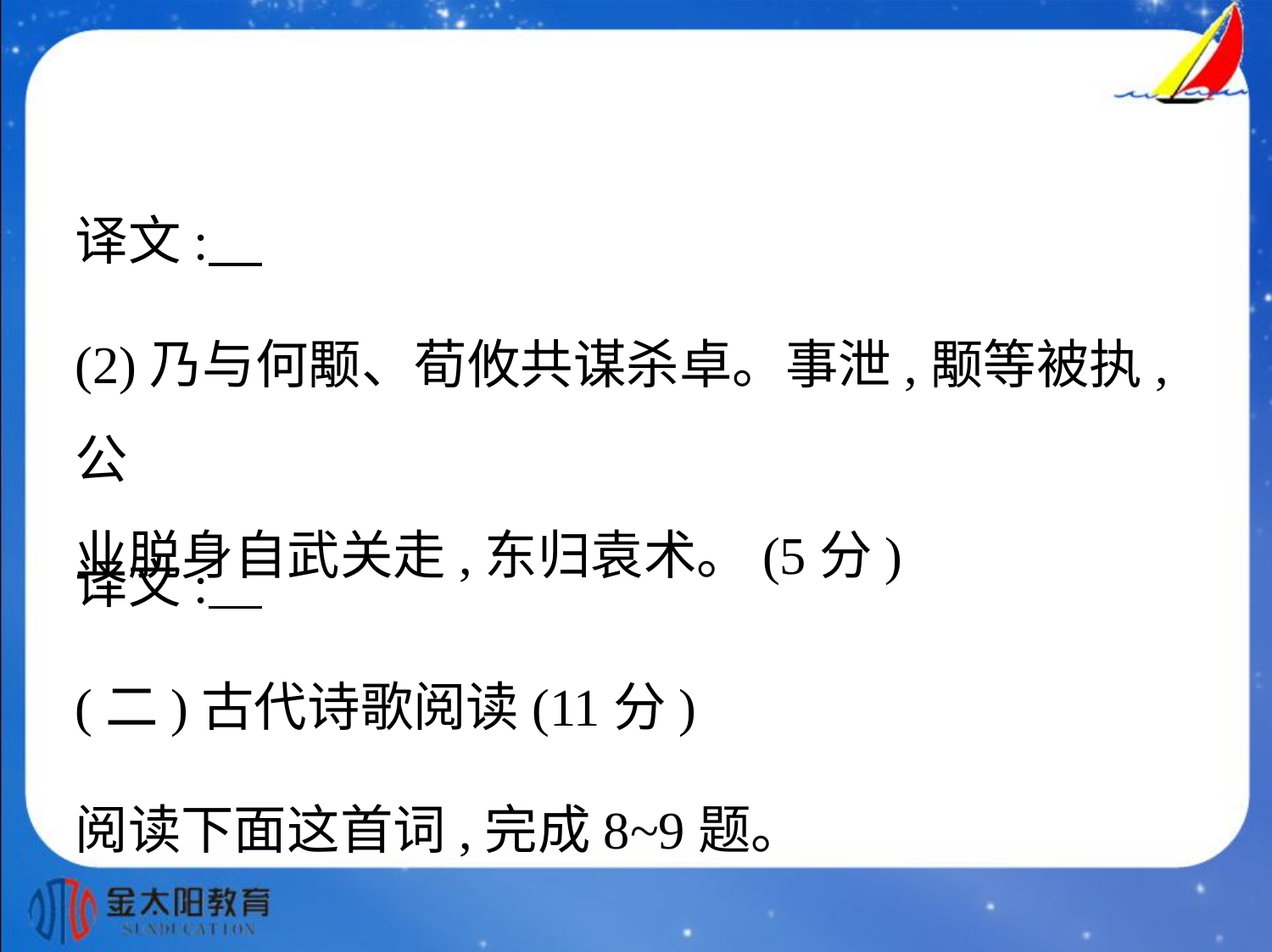

译文:
(2)乃与何颙、荀攸共谋杀卓。事泄,颙等被执,公
业脱身自武关走,东归袁术。(5分)
译文:
(二)古代诗歌阅读(11分)
阅读下面这首词,完成8~9题。